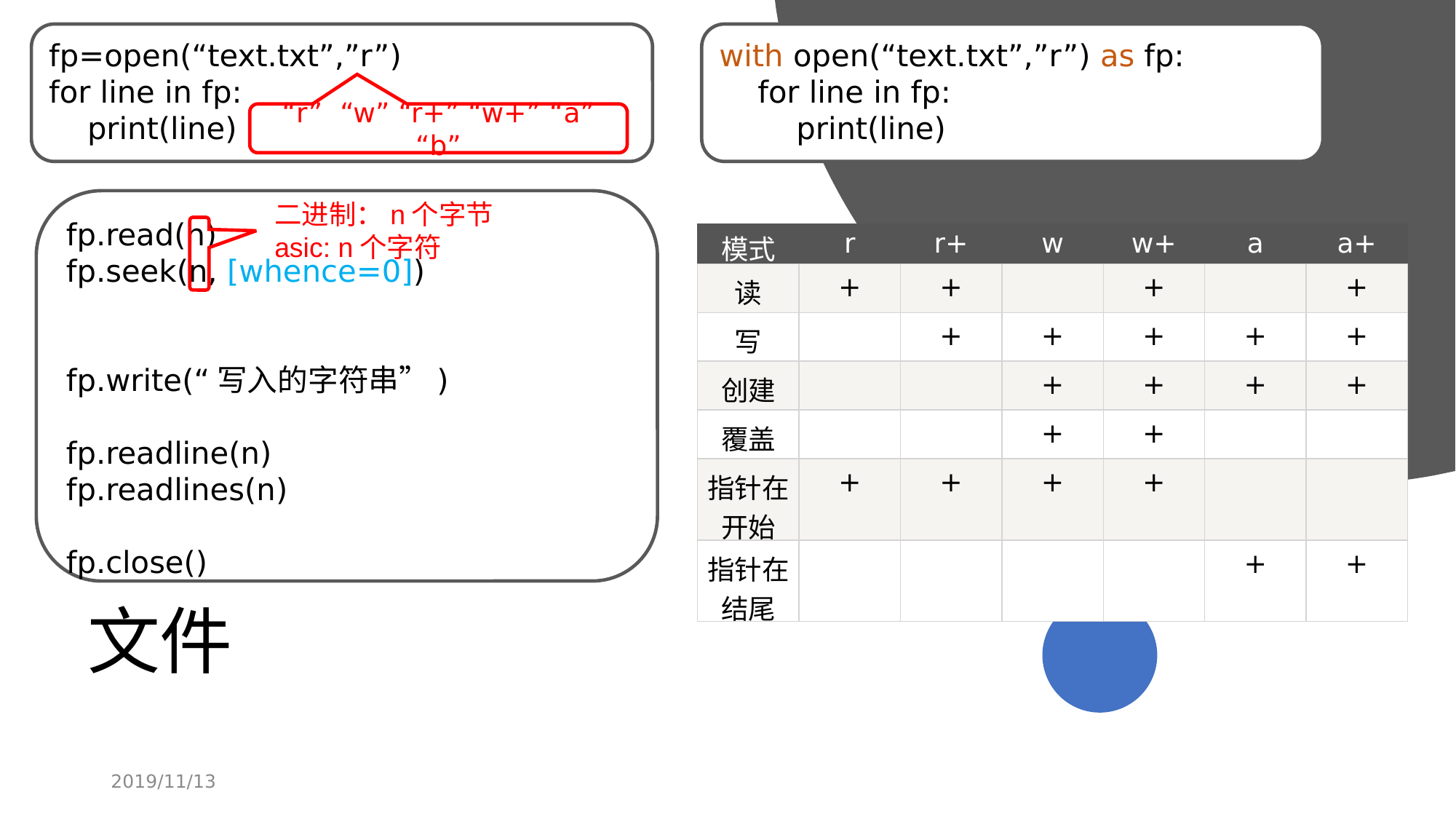

fp=open(“text.txt”,”r”)
for line in fp:
    print(line)
with open(“text.txt”,”r”) as fp:
    for line in fp:
        print(line)
“r”  “w” “r+” “w+” “a” “b”
fp.read(n)
fp.seek(n, [whence=0])

fp.write(“写入的字符串”)

fp.readline(n)
fp.readlines(n)

fp.close()
二进制：n个字节
asic: n个字符

| 模式 | r | r+ | w | w+ | a | a+ |
| --- | --- | --- | --- | --- | --- | --- |
| 读 | + | + |  | + |  | + |
| 写 |  | + | + | + | + | + |
| 创建 |  |  | + | + | + | + |
| 覆盖 |  |  | + | + |  |  |
| 指针在开始 | + | + | + | + |  |  |
| 指针在结尾 |  |  |  |  | + | + |
# 文件

2019/11/13
高级算法语言和程序设计
34